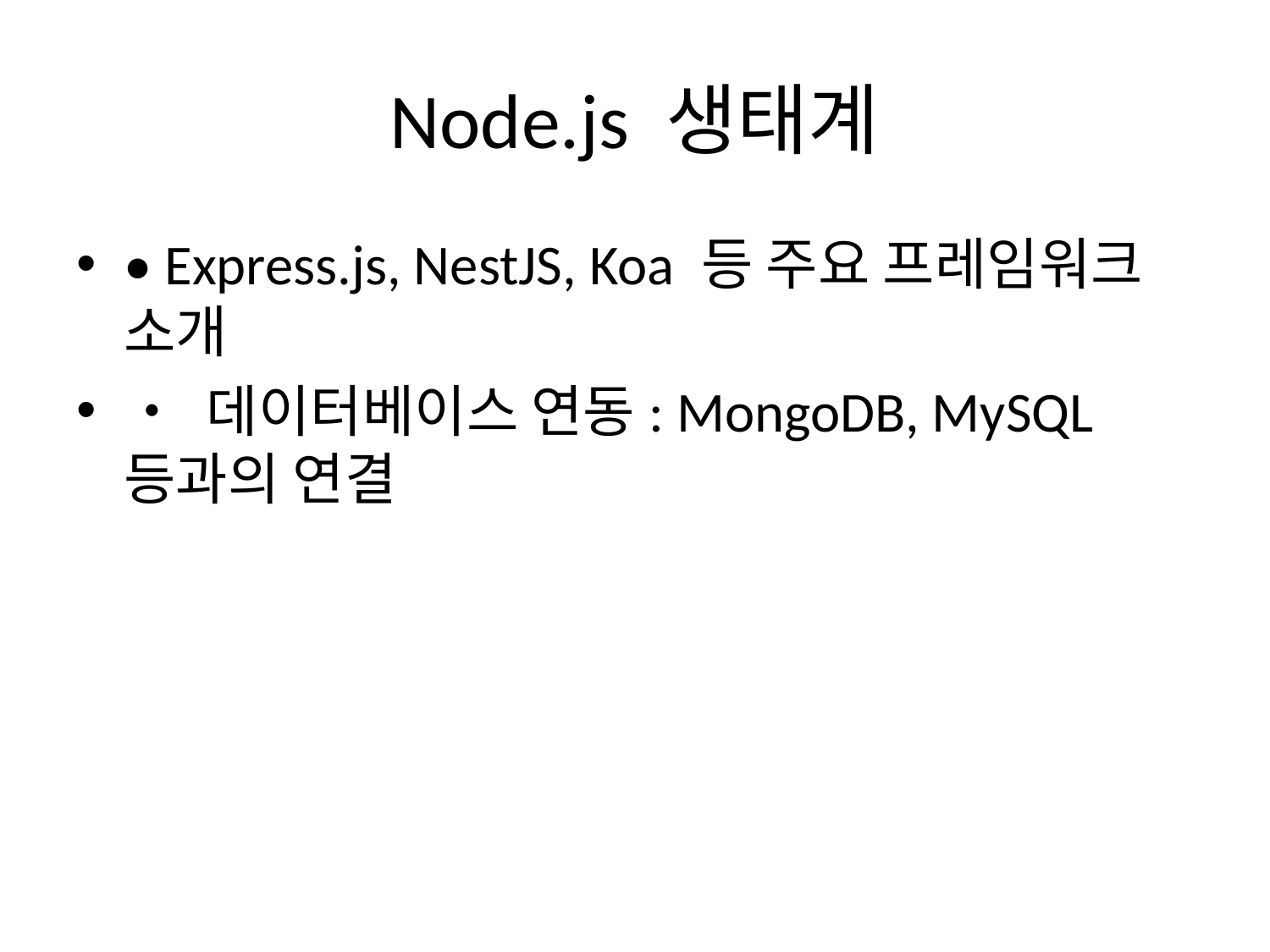

# Node.js 생태계
• Express.js, NestJS, Koa 등 주요 프레임워크 소개
• 데이터베이스 연동: MongoDB, MySQL 등과의 연결